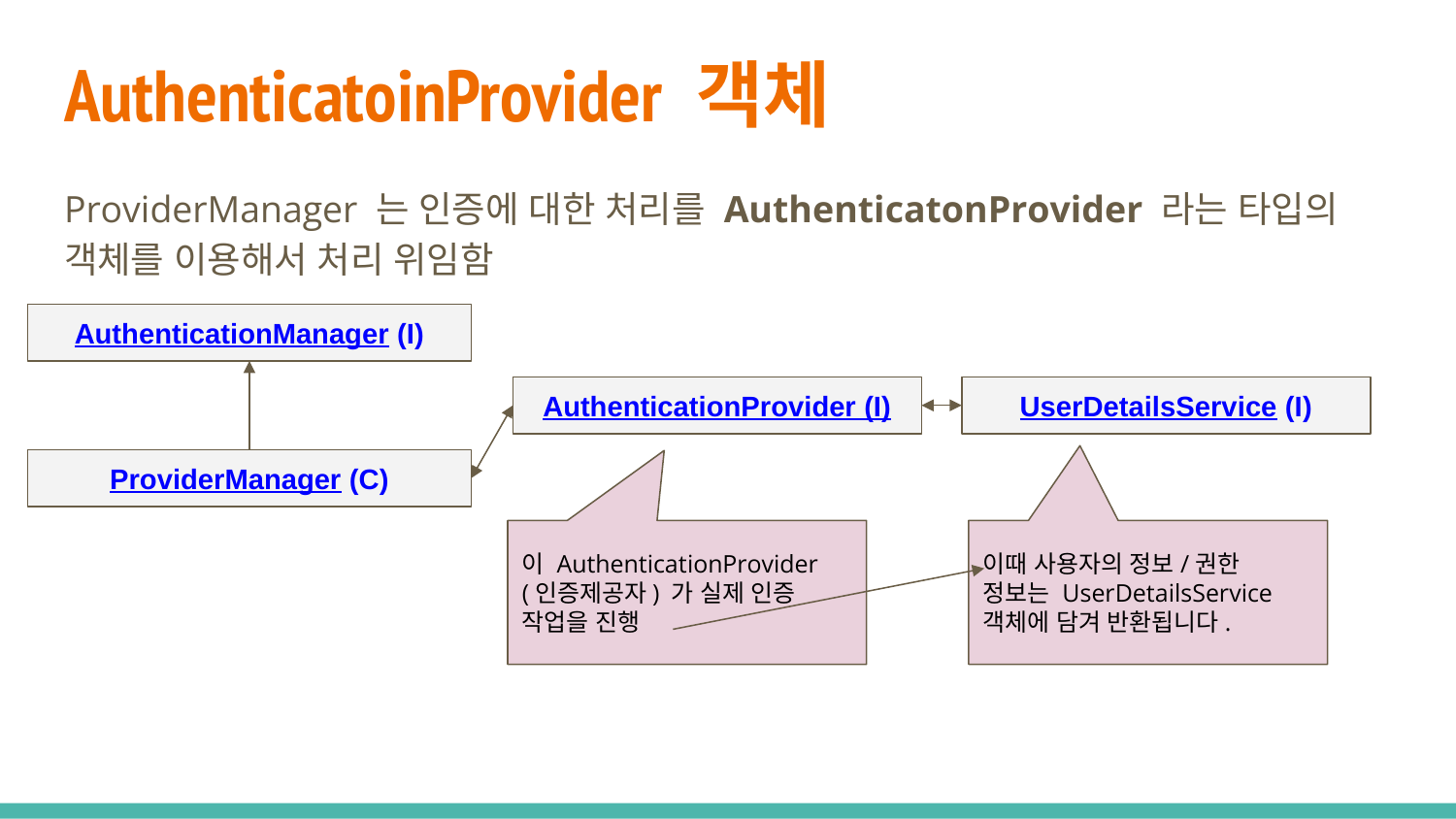

# AuthenticatoinProvider 객체
ProviderManager 는 인증에 대한 처리를 AuthenticatonProvider 라는 타입의 객체를 이용해서 처리 위임함
AuthenticationManager (I)
AuthenticationProvider (I)
UserDetailsService (I)
ProviderManager (C)
이 AuthenticationProvider (인증제공자) 가 실제 인증 작업을 진행
이때 사용자의 정보/권한 정보는 UserDetailsService 객체에 담겨 반환됩니다.